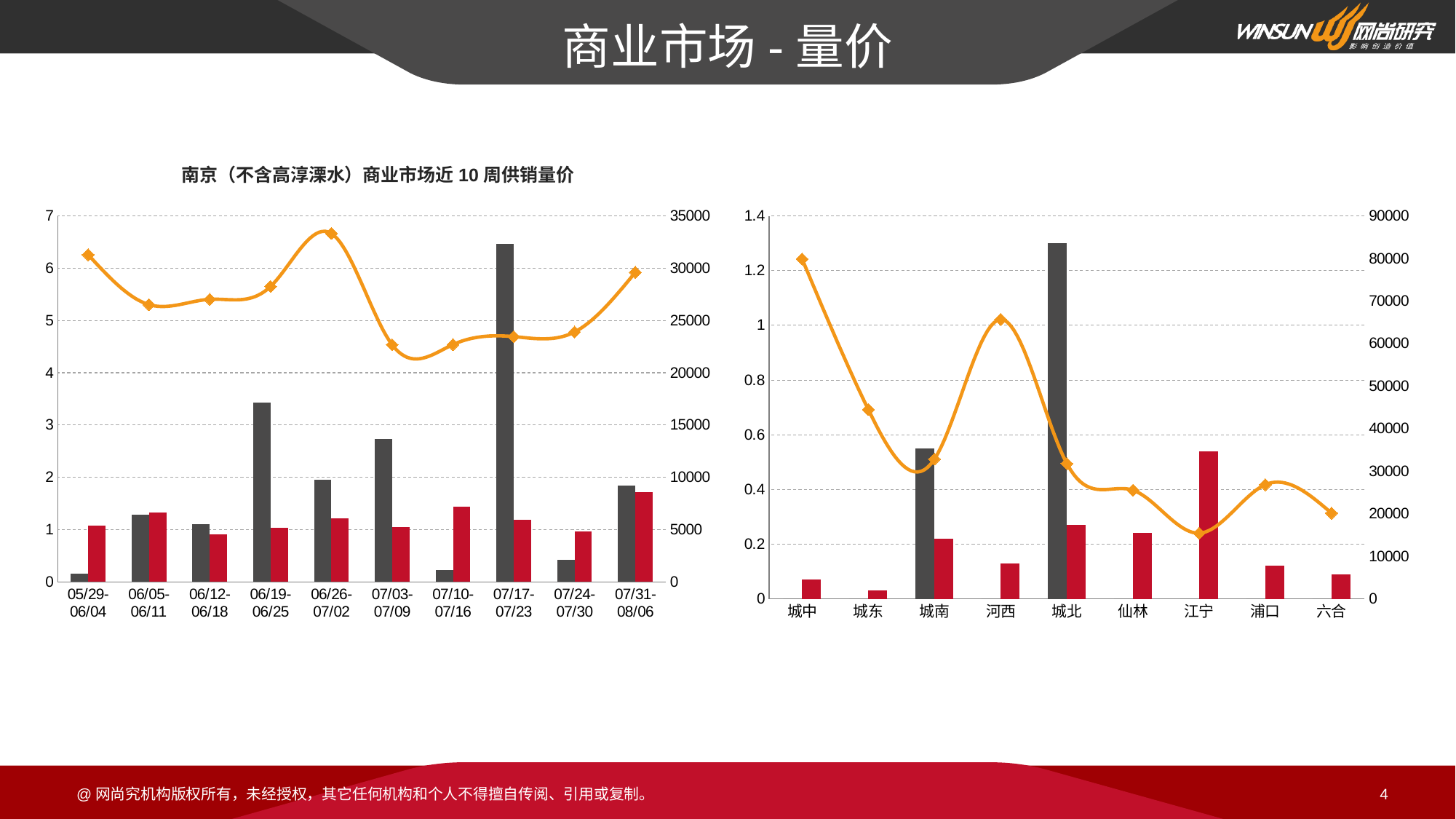

# 商业市场-量价

南京（不含高淳溧水）商业市场近10周供销量价

### Chart

| Category | 上市面积（万㎡） | 成交面积（万㎡） | 成交均价（元/㎡） |
|---|---|---|---|
| 05/29-06/04 | 0.15 | 1.08 | 31293.0 |
| 06/05-06/11 | 1.28 | 1.32 | 26517.0 |
| 06/12-06/18 | 1.1 | 0.91 | 27026.0 |
| 06/19-06/25 | 3.43 | 1.03 | 28255.0 |
| 06/26-07/02 | 1.95 | 1.21 | 33330.0 |
| 07/03-07/09 | 2.73 | 1.05 | 22678.0 |
| 07/10-07/16 | 0.22 | 1.44 | 22692.0 |
| 07/17-07/23 | 6.47 | 1.19 | 23456.0 |
| 07/24-07/30 | 0.42 | 0.96 | 23899.0 |
| 07/31-08/06 | 1.84 | 1.72 | 29608.0 |

### Chart

| Category | 上市面积（万㎡） | 成交面积（万㎡） | 成交均价（元/㎡） |
|---|---|---|---|
| 城中 | 0.0 | 0.07 | 79878.0 |
| 城东 | 0.0 | 0.03 | 44483.0 |
| 城南 | 0.55 | 0.22 | 32836.0 |
| 河西 | 0.0 | 0.13 | 65688.0 |
| 城北 | 1.3 | 0.27 | 31777.0 |
| 仙林 | 0.0 | 0.24 | 25521.0 |
| 江宁 | 0.0 | 0.54 | 15424.0 |
| 浦口 | 0.0 | 0.12 | 26821.0 |
| 六合 | 0.0 | 0.09 | 20131.0 |
4